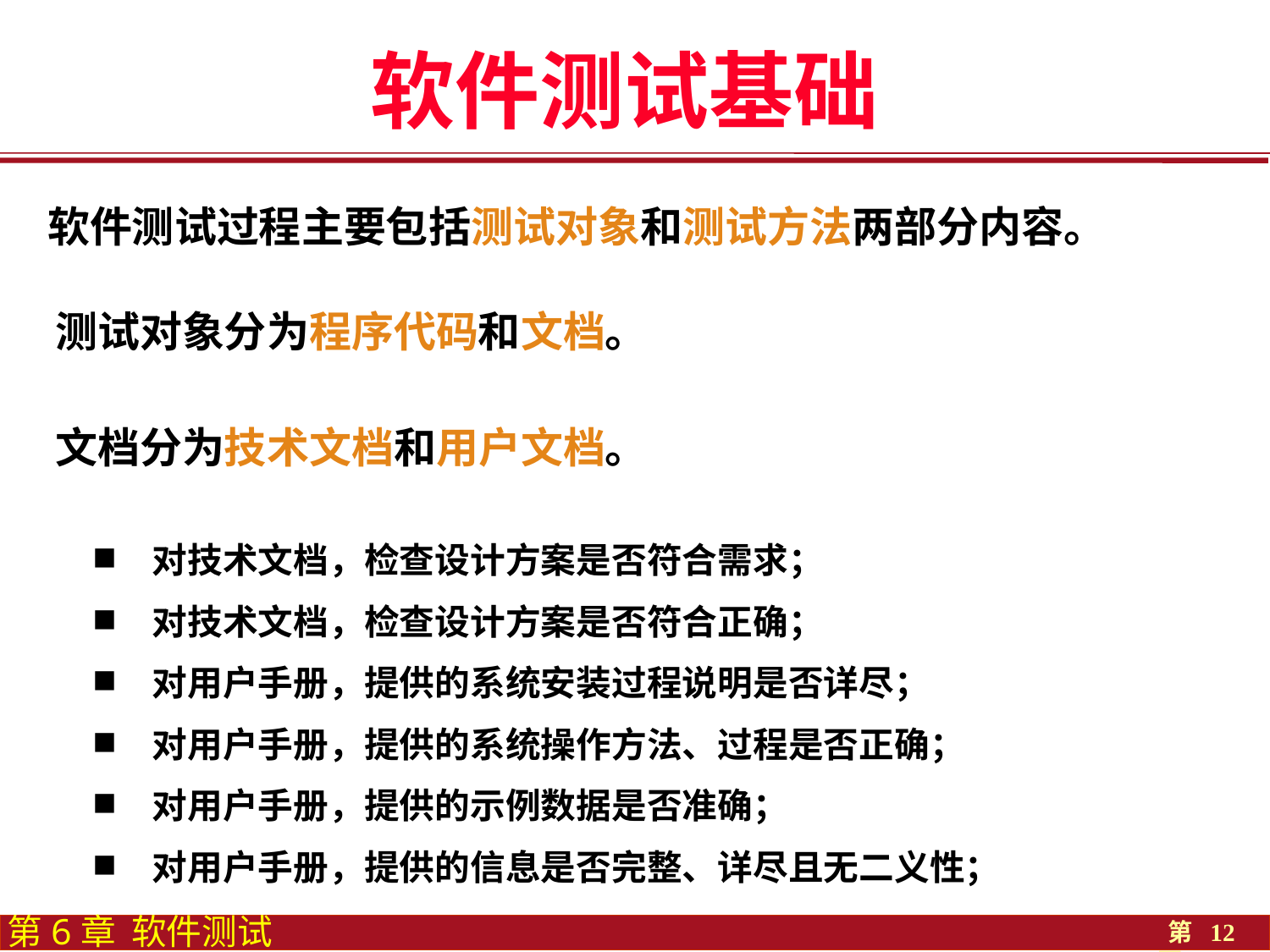

软件测试基础
软件测试过程主要包括测试对象和测试方法两部分内容。
测试对象分为程序代码和文档。
文档分为技术文档和用户文档。
  对技术文档，检查设计方案是否符合需求；
  对技术文档，检查设计方案是否符合正确；
  对用户手册，提供的系统安装过程说明是否详尽；
  对用户手册，提供的系统操作方法、过程是否正确；
  对用户手册，提供的示例数据是否准确；
  对用户手册，提供的信息是否完整、详尽且无二义性；